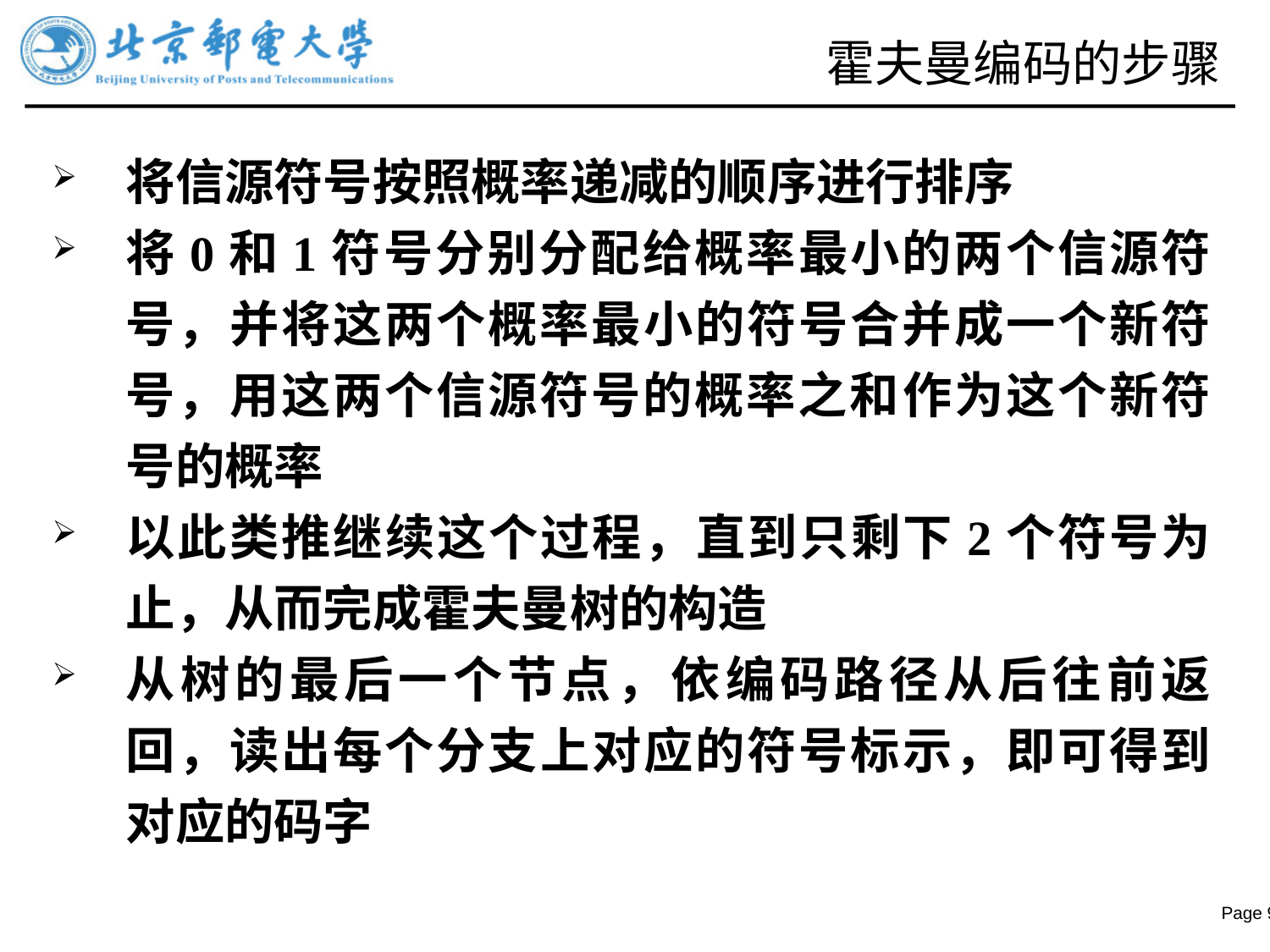

# 霍夫曼编码的步骤
将信源符号按照概率递减的顺序进行排序
将0和1符号分别分配给概率最小的两个信源符号，并将这两个概率最小的符号合并成一个新符号，用这两个信源符号的概率之和作为这个新符号的概率
以此类推继续这个过程，直到只剩下2个符号为止，从而完成霍夫曼树的构造
从树的最后一个节点，依编码路径从后往前返回，读出每个分支上对应的符号标示，即可得到对应的码字